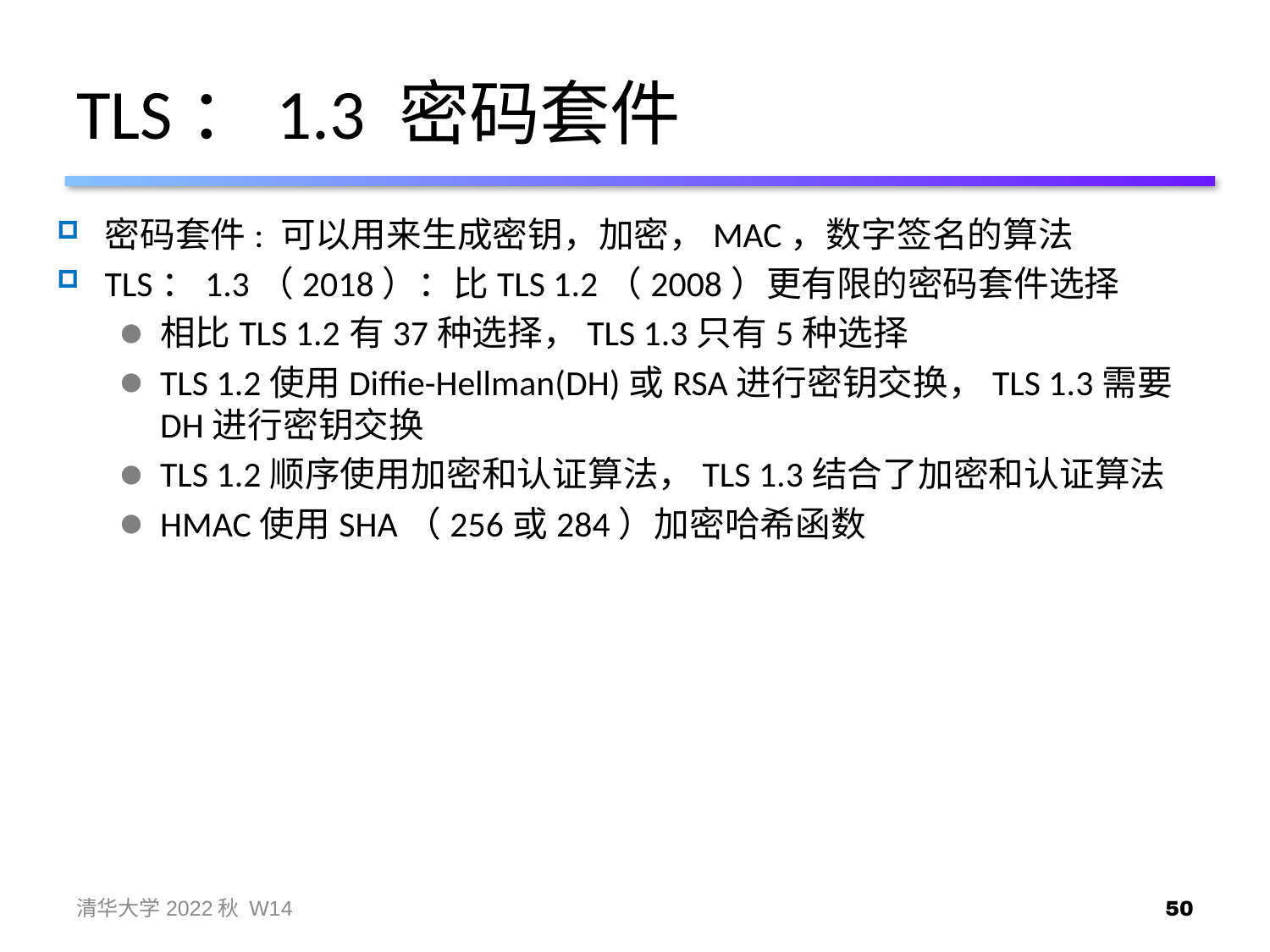

# TLS：1.3 密码套件
密码套件: 可以用来生成密钥，加密，MAC，数字签名的算法
TLS：1.3（2018）：比TLS 1.2（2008）更有限的密码套件选择
相比TLS 1.2有37种选择，TLS 1.3只有5种选择
TLS 1.2使用Diffie-Hellman(DH)或RSA进行密钥交换，TLS 1.3需要DH进行密钥交换
TLS 1.2顺序使用加密和认证算法，TLS 1.3结合了加密和认证算法
HMAC使用SHA（256或284）加密哈希函数

清华大学2022秋 W14
50